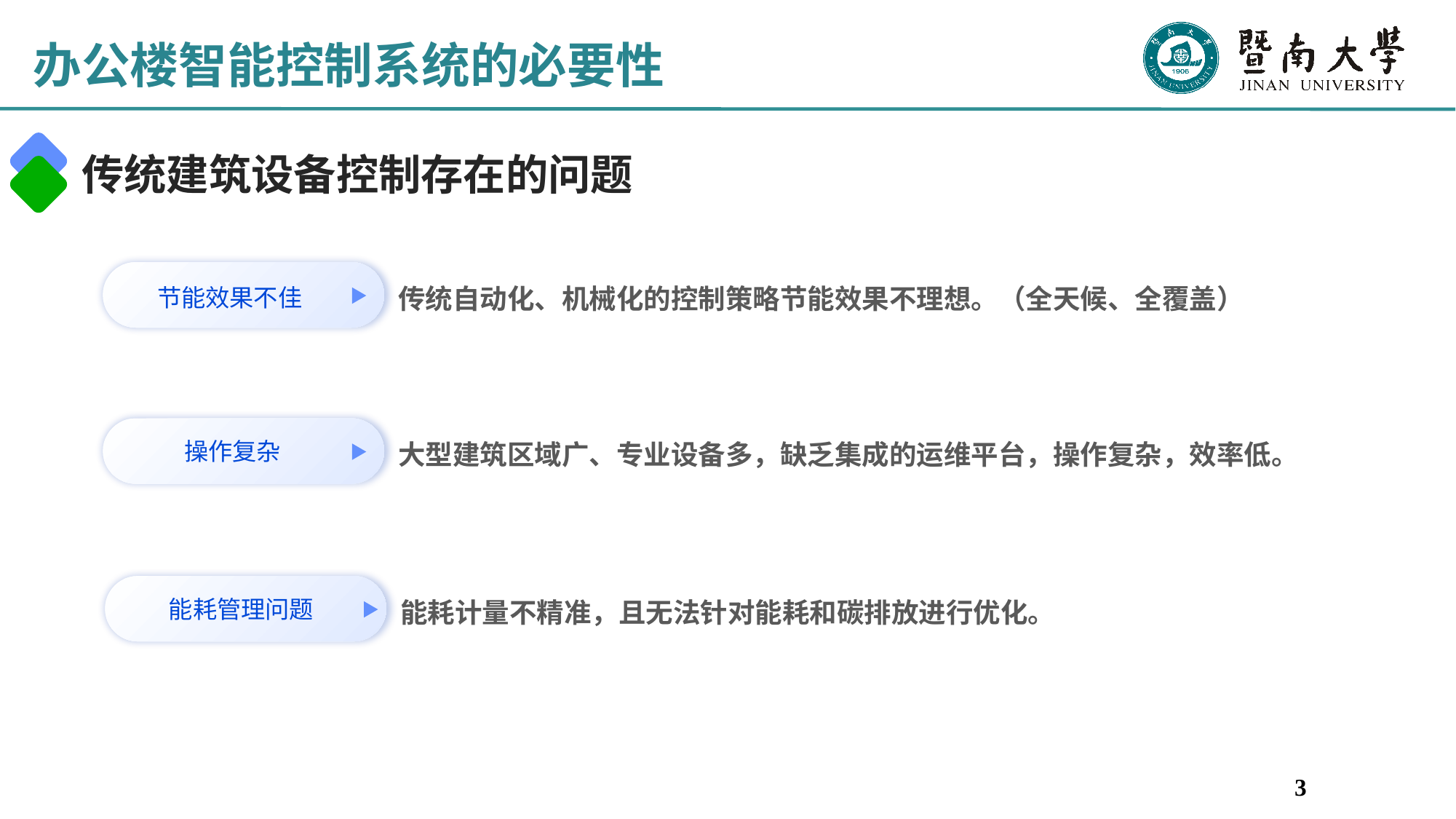

# 办公楼智能控制系统的必要性

传统建筑设备控制存在的问题
传统自动化、机械化的控制策略节能效果不理想。（全天候、全覆盖）

节能效果不佳

大型建筑区域广、专业设备多，缺乏集成的运维平台，操作复杂，效率低。

操作复杂

能耗计量不精准，且无法针对能耗和碳排放进行优化。

能耗管理问题